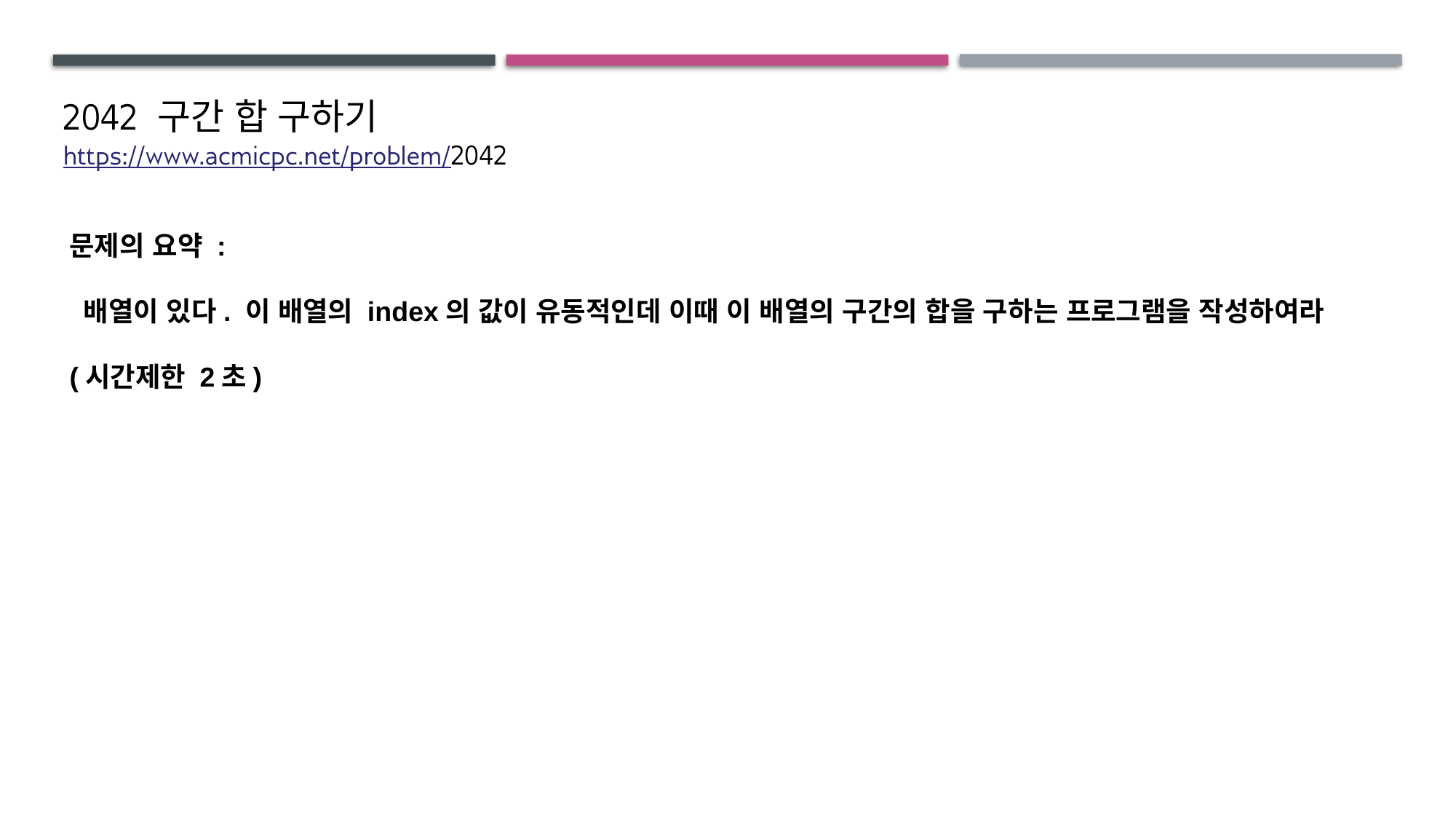

2042 구간 합 구하기                                                             https://www.acmicpc.net/problem/2042

문제의 요약 :

 배열이 있다. 이 배열의 index의 값이 유동적인데 이때 이 배열의 구간의 합을 구하는 프로그램을 작성하여라

(시간제한 2초)